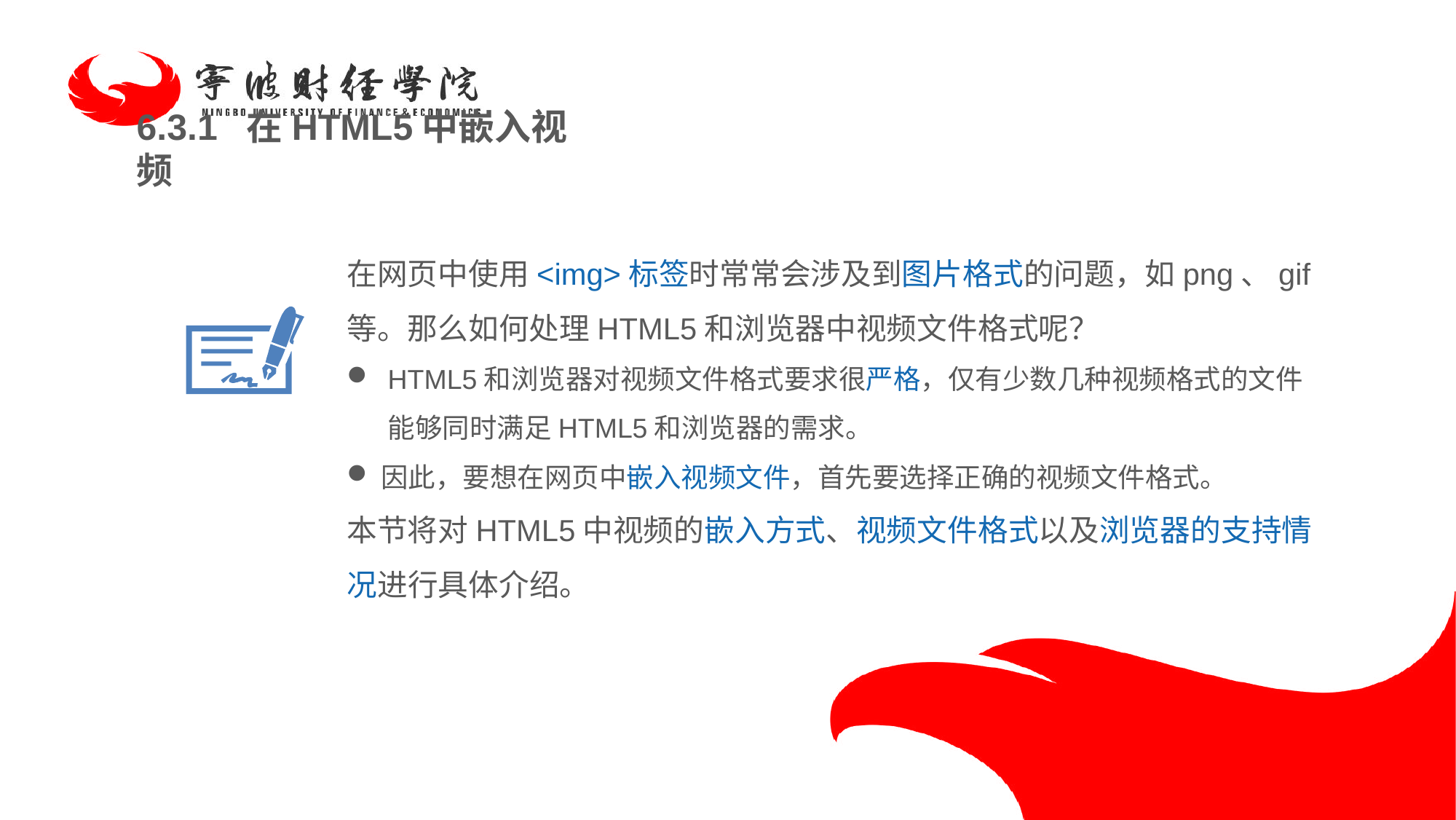

6.3.1  在HTML5中嵌入视频
在网页中使用<img>标签时常常会涉及到图片格式的问题，如png、gif等。那么如何处理HTML5和浏览器中视频文件格式呢？
HTML5和浏览器对视频文件格式要求很严格，仅有少数几种视频格式的文件能够同时满足HTML5和浏览器的需求。
因此，要想在网页中嵌入视频文件，首先要选择正确的视频文件格式。
本节将对HTML5中视频的嵌入方式、视频文件格式以及浏览器的支持情况进行具体介绍。